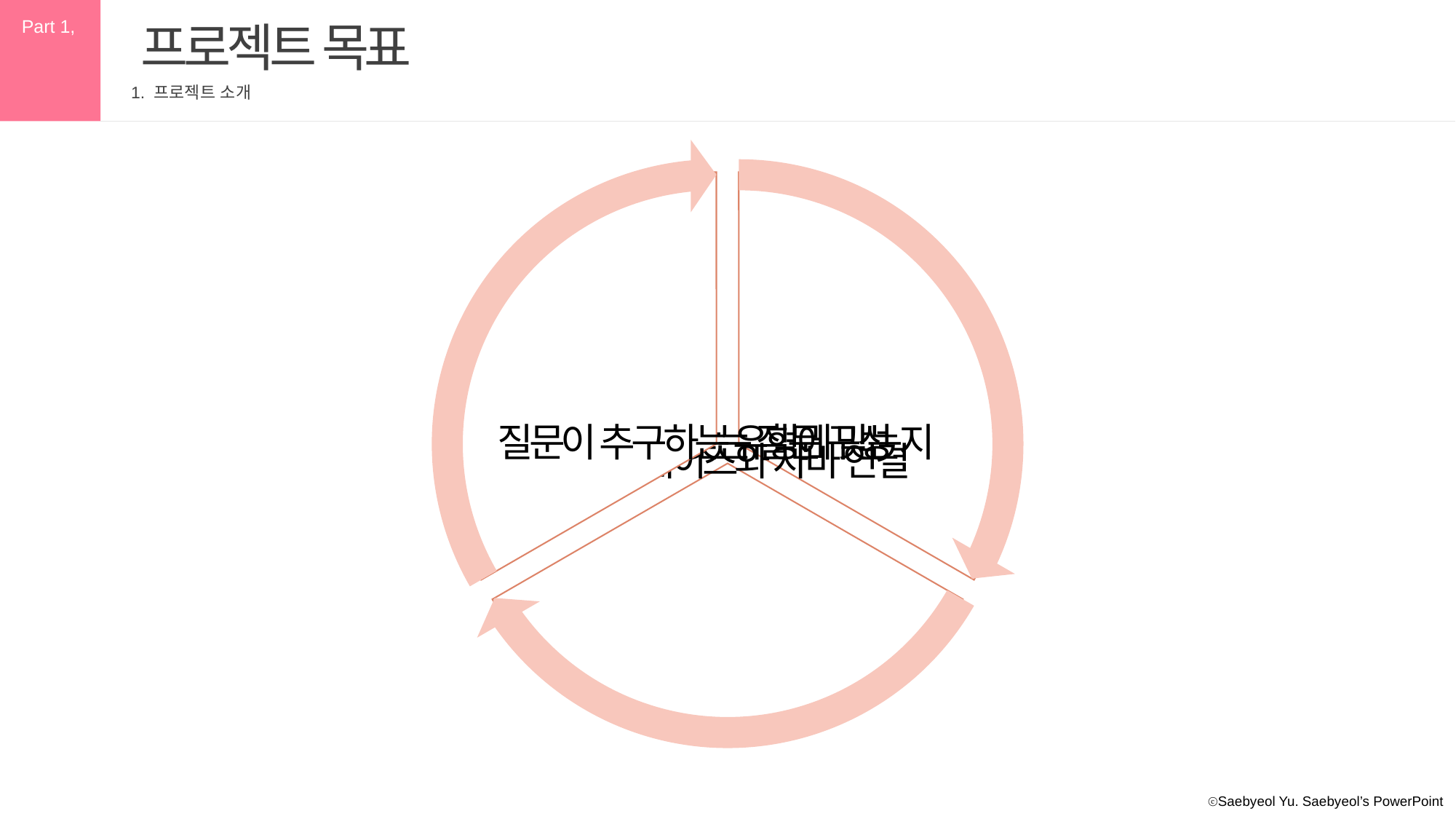

Part 1,
프로젝트 목표
1. 프로젝트 소개
테마에 맞는 질문 구성
데이터베이스와 자바 연결
질문이 추구하는 유형에 맞는지